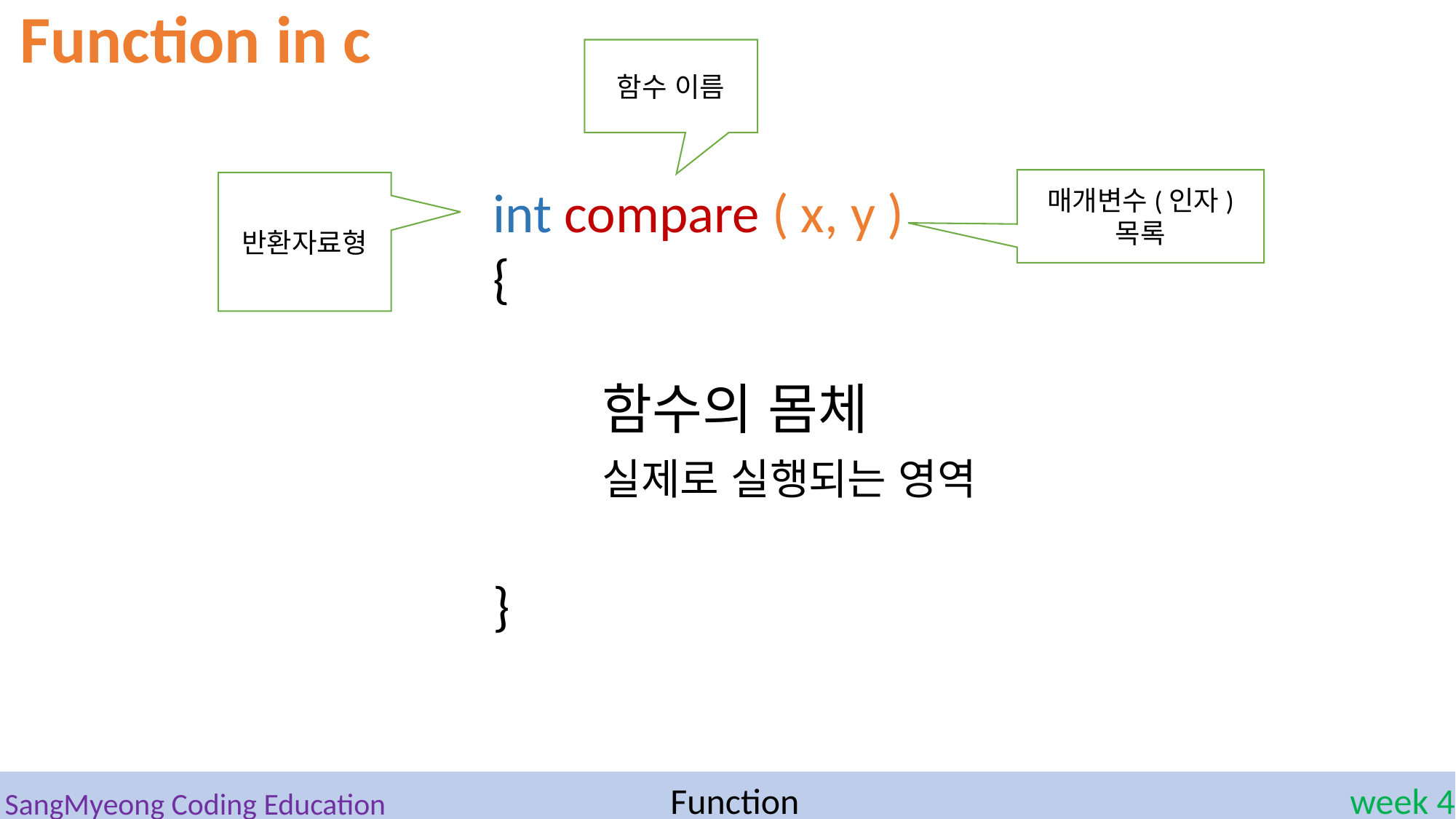

Function in c
함수 이름
매개변수(인자) 목록
반환자료형
int compare ( x, y )
{

	함수의 몸체
	실제로 실행되는 영역

}

Function
# SangMyeong Coding Education
week 4